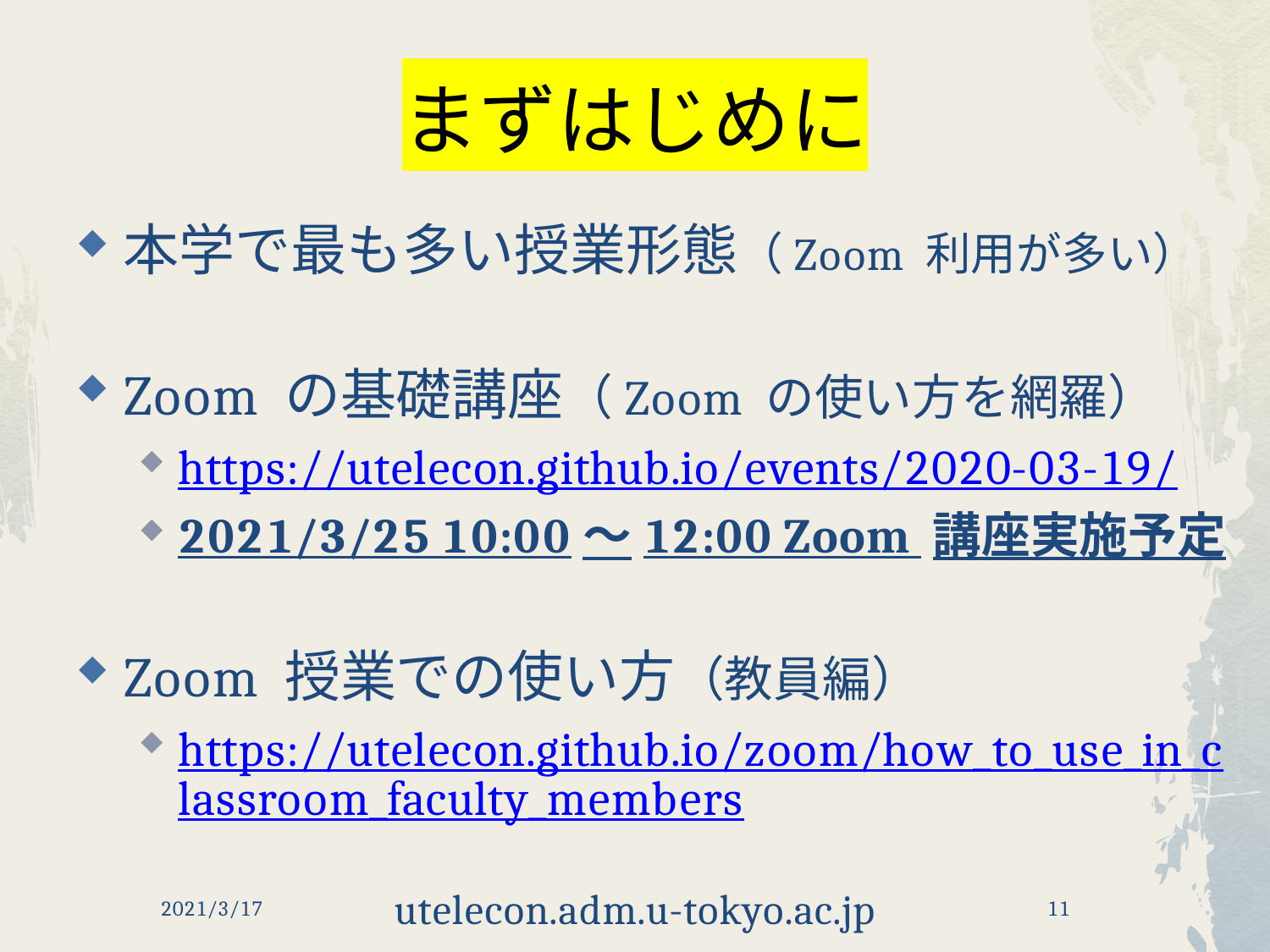

# まずはじめに
本学で最も多い授業形態（Zoom 利用が多い）

Zoom の基礎講座（Zoom の使い方を網羅）
https://utelecon.github.io/events/2020-03-19/
2021/3/25 10:00～12:00 Zoom 講座実施予定

Zoom 授業での使い方（教員編）
https://utelecon.github.io/zoom/how_to_use_in_classroom_faculty_members

2021/3/17
utelecon.adm.u-tokyo.ac.jp
11